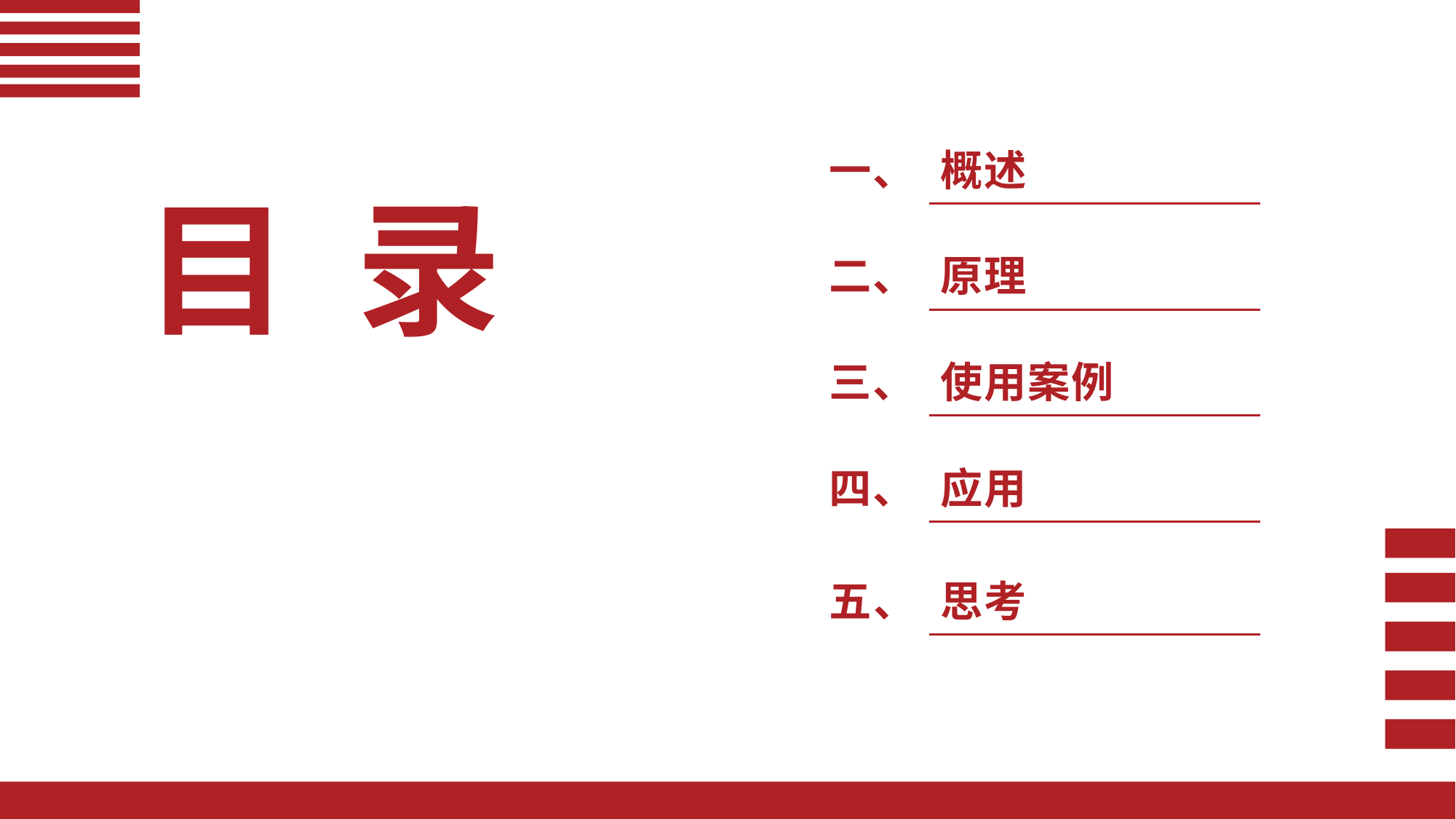

| 一、 | 概述 |
| --- | --- |
| 二、 | 原理 |
| 三、 | 使用案例 |
| 四、 | 应用 |
| 五、 | 思考 |
目  录